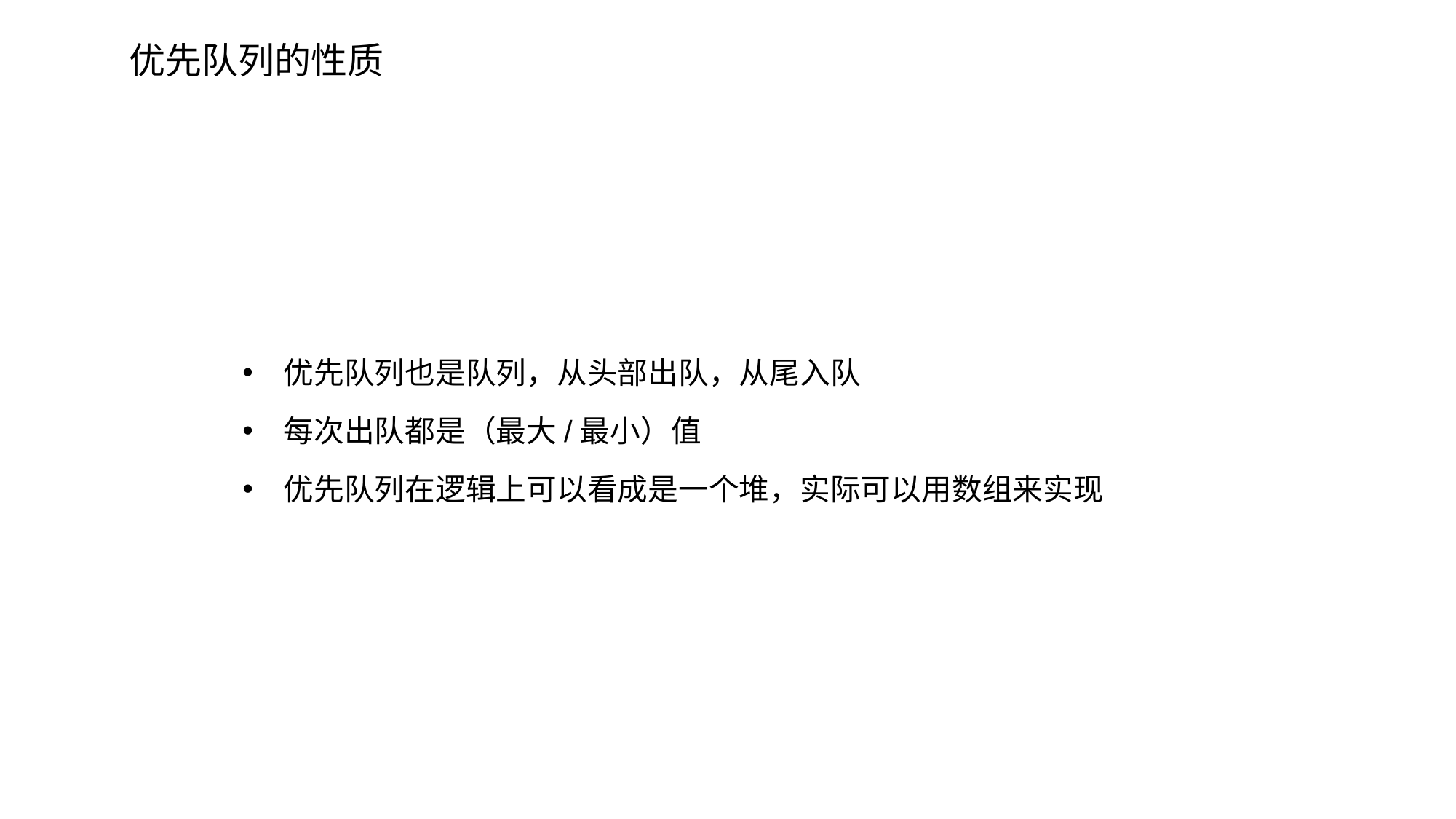

优先队列的性质
优先队列也是队列，从头部出队，从尾入队
每次出队都是（最大/最小）值
优先队列在逻辑上可以看成是一个堆，实际可以用数组来实现